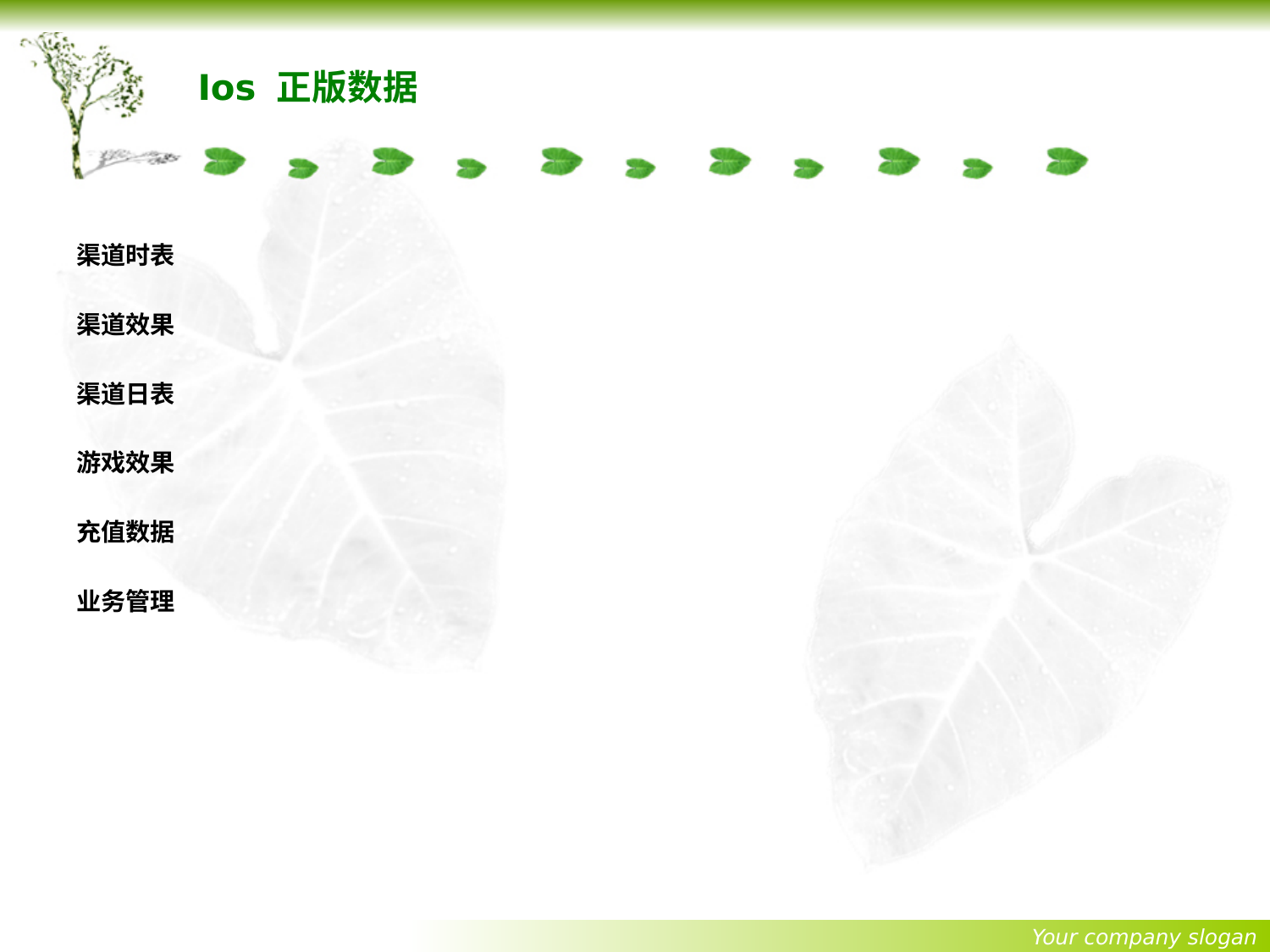

# Ios 正版数据

渠道时表

渠道效果

渠道日表

游戏效果

充值数据

业务管理